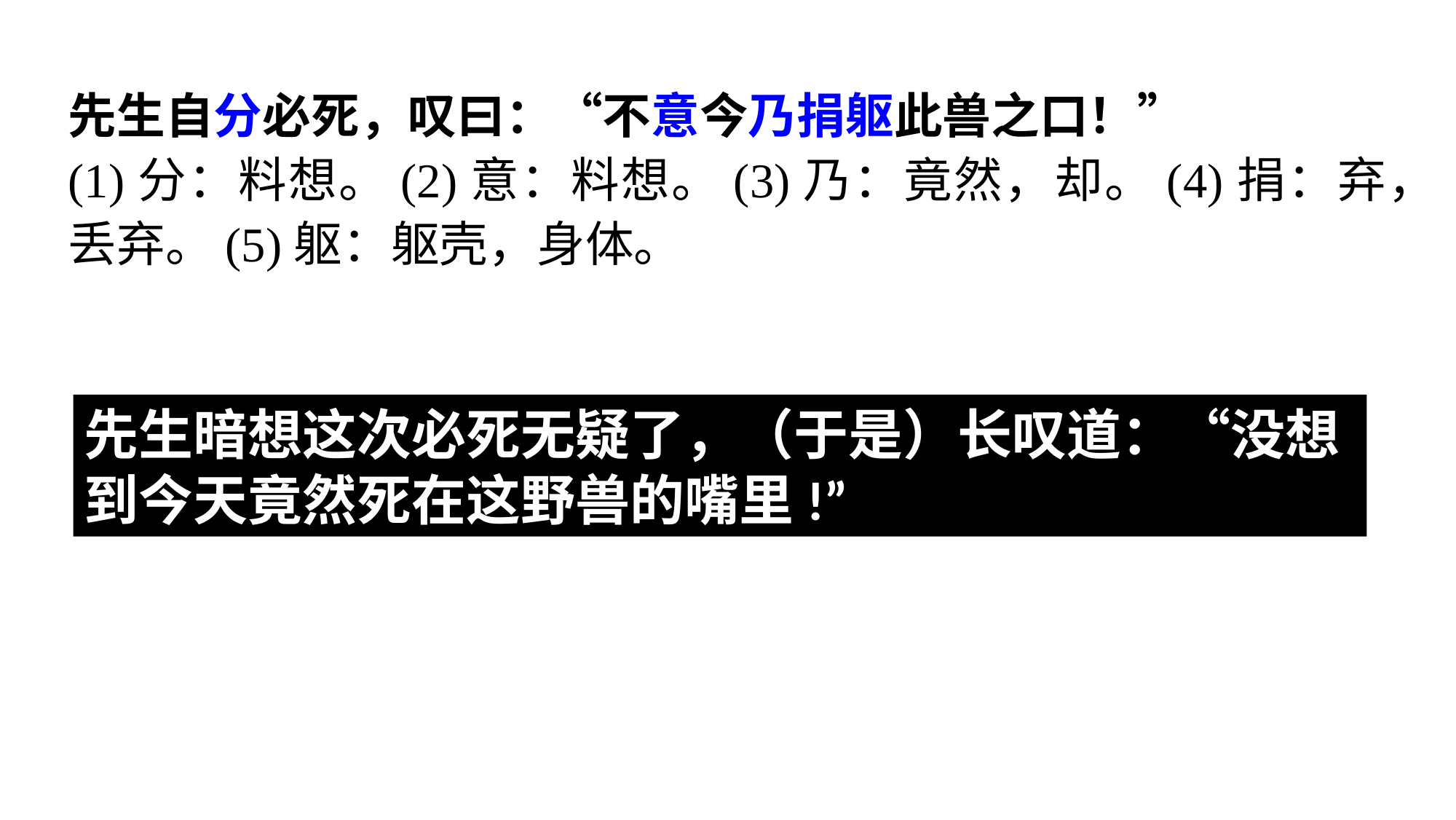

先生自分必死，叹曰：“不意今乃捐躯此兽之口！”
(1)分：料想。(2)意：料想。(3)乃：竟然，却。(4)捐：弃，丢弃。(5)躯：躯壳，身体。
先生暗想这次必死无疑了，（于是）长叹道：“没想到今天竟然死在这野兽的嘴里!”